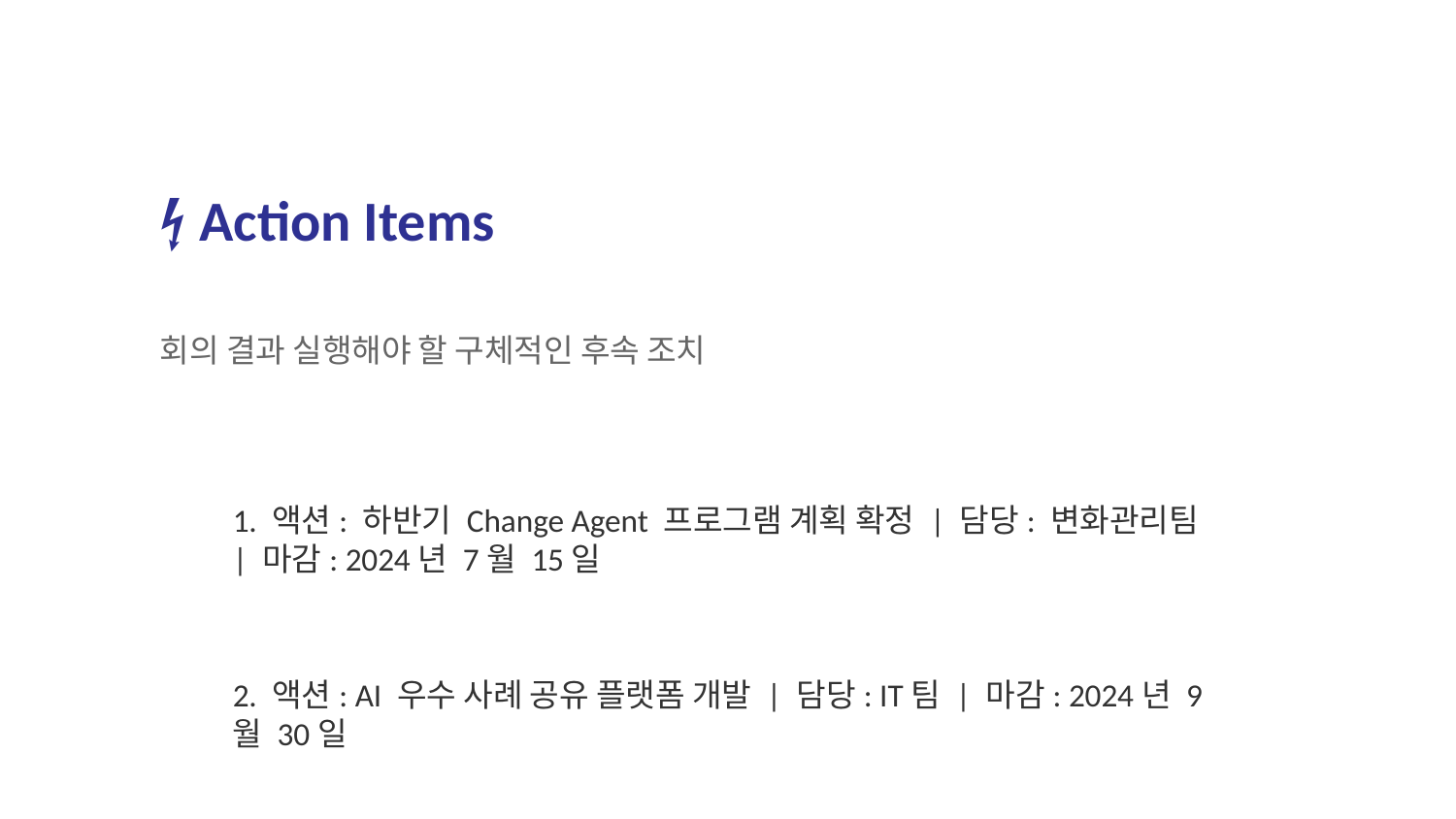

⚡ Action Items
회의 결과 실행해야 할 구체적인 후속 조치
1. 액션: 하반기 Change Agent 프로그램 계획 확정 | 담당: 변화관리팀 | 마감: 2024년 7월 15일
2. 액션: AI 우수 사례 공유 플랫폼 개발 | 담당: IT팀 | 마감: 2024년 9월 30일